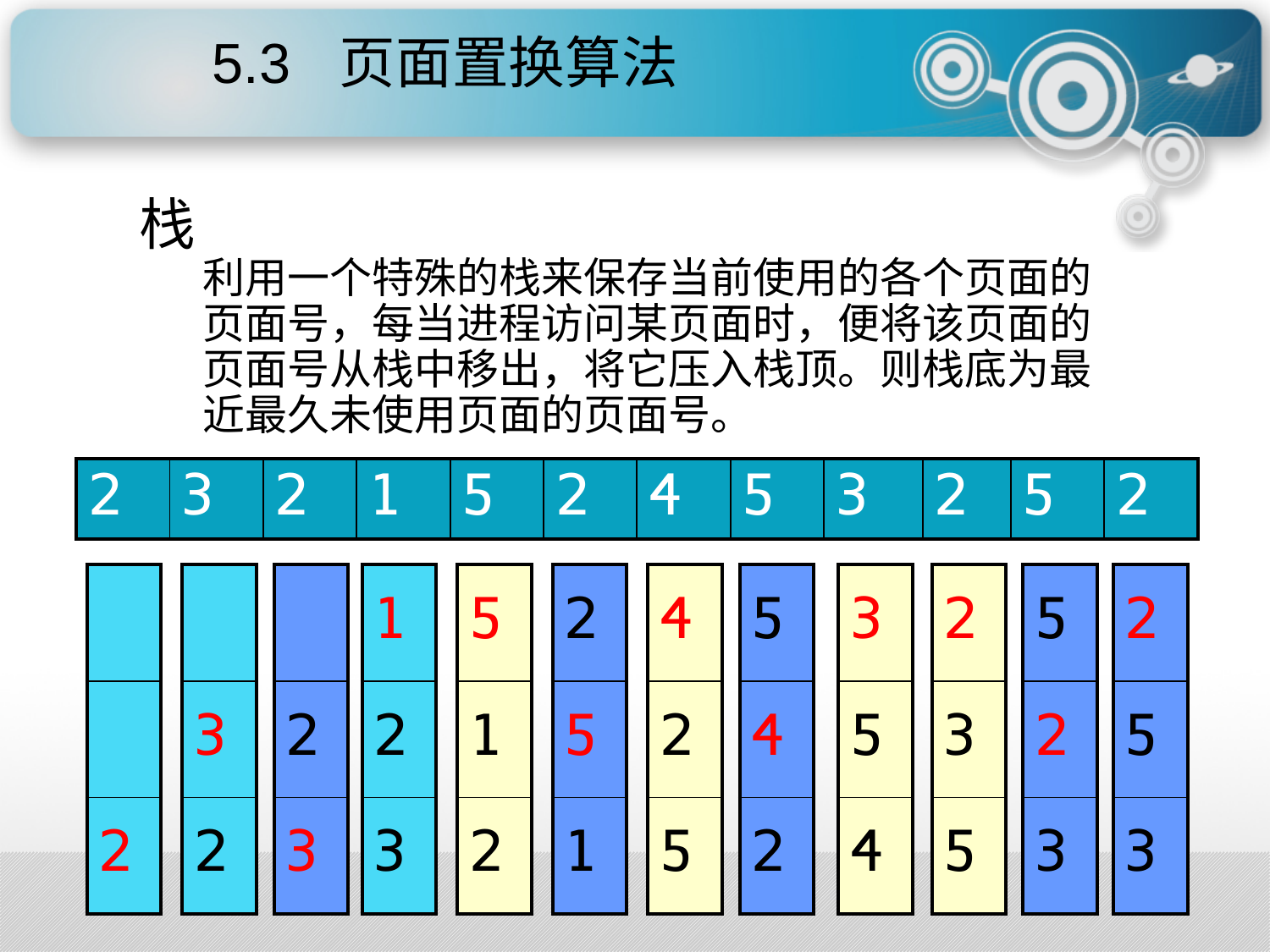

5.3	页面置换算法
栈
利用一个特殊的栈来保存当前使用的各个页面的页面号，每当进程访问某页面时，便将该页面的页面号从栈中移出，将它压入栈顶。则栈底为最近最久未使用页面的页面号。
| 2 | 3 | 2 | 1 | 5 | 2 | 4 | 5 | 3 | 2 | 5 | 2 |
| --- | --- | --- | --- | --- | --- | --- | --- | --- | --- | --- | --- |
|  |
| --- |
|  |
| 2 |
|  |
| --- |
| 3 |
| 2 |
|  |
| --- |
| 2 |
| 3 |
| 1 |
| --- |
| 2 |
| 3 |
| 5 |
| --- |
| 1 |
| 2 |
| 2 |
| --- |
| 5 |
| 1 |
| 4 |
| --- |
| 2 |
| 5 |
| 5 |
| --- |
| 4 |
| 2 |
| 3 |
| --- |
| 5 |
| 4 |
| 2 |
| --- |
| 3 |
| 5 |
| 5 |
| --- |
| 2 |
| 3 |
| 2 |
| --- |
| 5 |
| 3 |